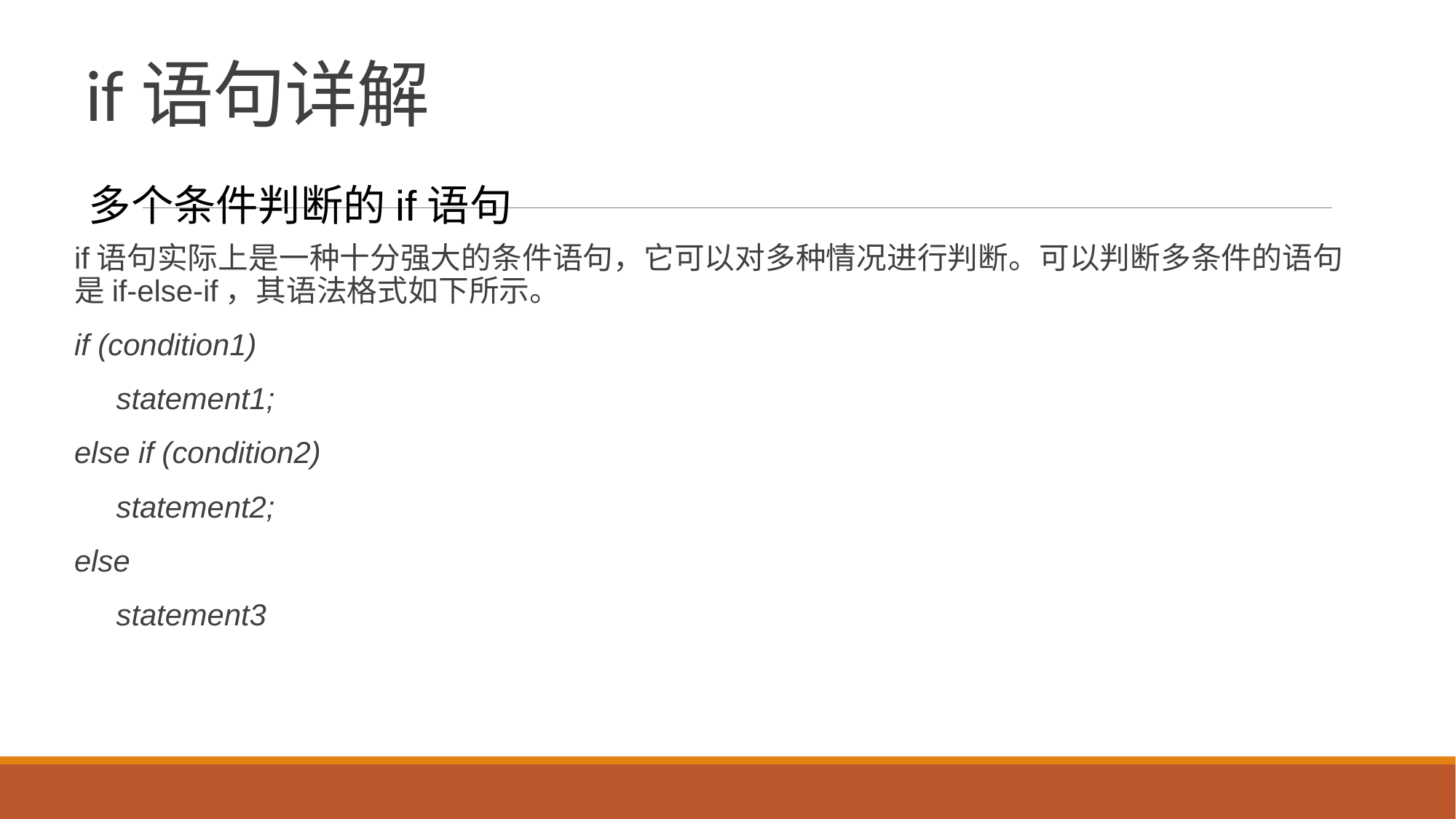

# if语句详解
多个条件判断的if语句
if语句实际上是一种十分强大的条件语句，它可以对多种情况进行判断。可以判断多条件的语句是if-else-if，其语法格式如下所示。
if (condition1)
     statement1;
else if (condition2)
     statement2;
else
     statement3